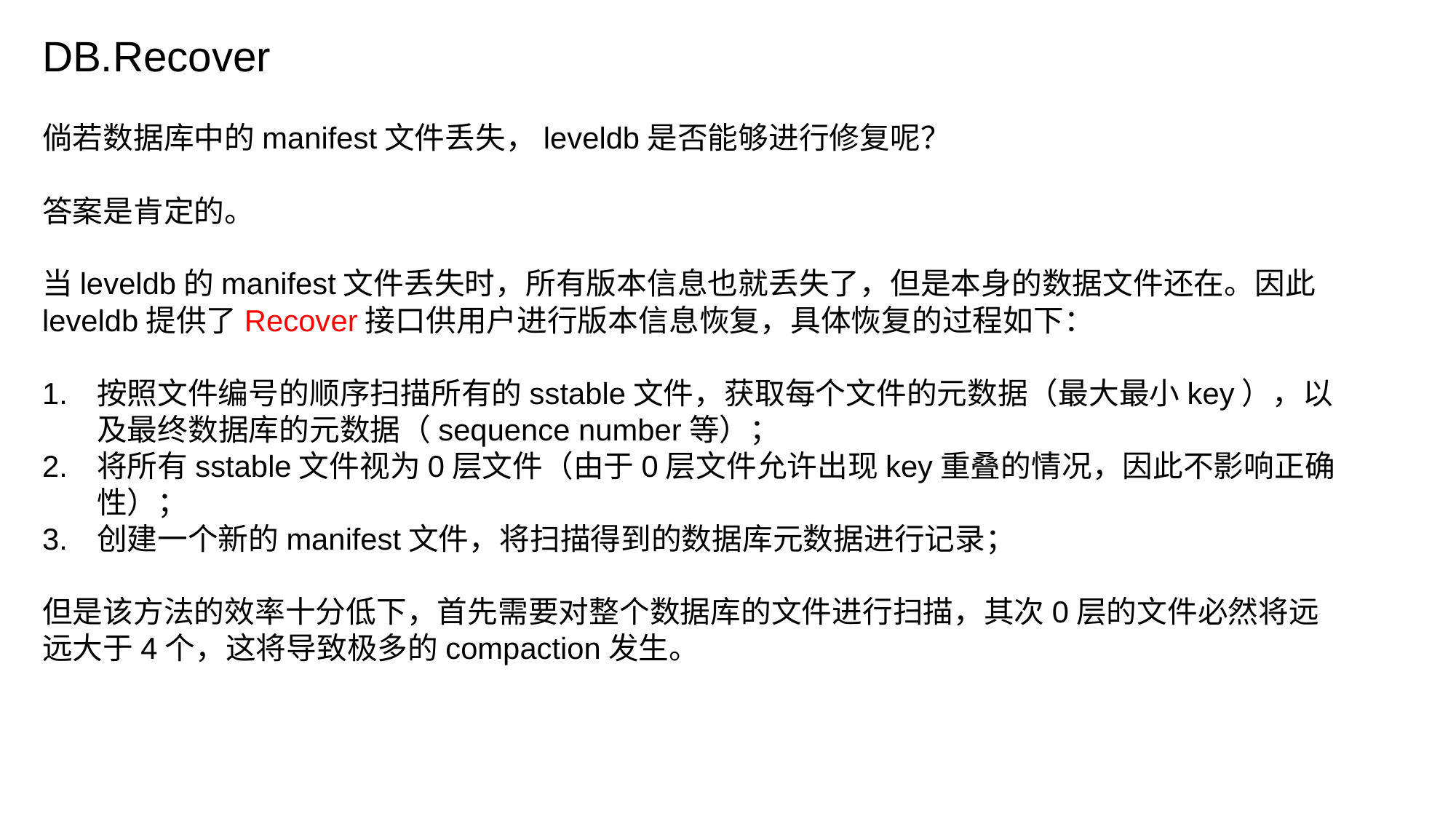

DB.Recover
倘若数据库中的manifest文件丢失，leveldb是否能够进行修复呢？

答案是肯定的。

当leveldb的manifest文件丢失时，所有版本信息也就丢失了，但是本身的数据文件还在。因此leveldb提供了Recover接口供用户进行版本信息恢复，具体恢复的过程如下：

按照文件编号的顺序扫描所有的sstable文件，获取每个文件的元数据（最大最小key），以及最终数据库的元数据（sequence number等）；
将所有sstable文件视为0层文件（由于0层文件允许出现key重叠的情况，因此不影响正确性）；
创建一个新的manifest文件，将扫描得到的数据库元数据进行记录；

但是该方法的效率十分低下，首先需要对整个数据库的文件进行扫描，其次0层的文件必然将远远大于4个，这将导致极多的compaction发生。